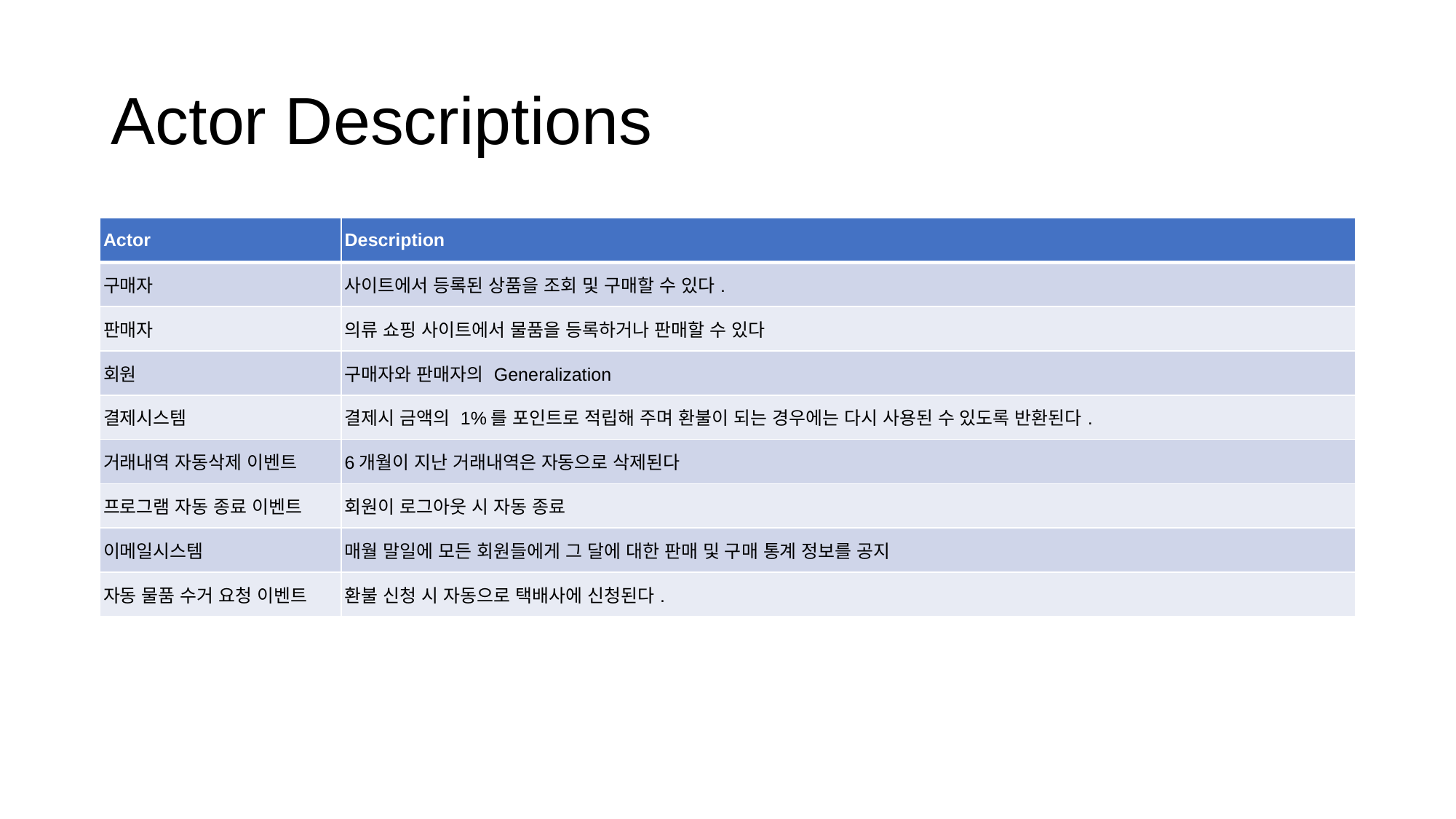

# Actor Descriptions
| Actor | Description |
| --- | --- |
| 구매자 | 사이트에서 등록된 상품을 조회 및 구매할 수 있다. |
| 판매자 | 의류 쇼핑 사이트에서 물품을 등록하거나 판매할 수 있다 |
| 회원 | 구매자와 판매자의 Generalization |
| 결제시스템 | 결제시 금액의 1%를 포인트로 적립해 주며 환불이 되는 경우에는 다시 사용된 수 있도록 반환된다. |
| 거래내역 자동삭제 이벤트 | 6개월이 지난 거래내역은 자동으로 삭제된다 |
| 프로그램 자동 종료 이벤트 | 회원이 로그아웃 시 자동 종료 |
| 이메일시스템 | 매월 말일에 모든 회원들에게 그 달에 대한 판매 및 구매 통계 정보를 공지 |
| 자동 물품 수거 요청 이벤트 | 환불 신청 시 자동으로 택배사에 신청된다. |